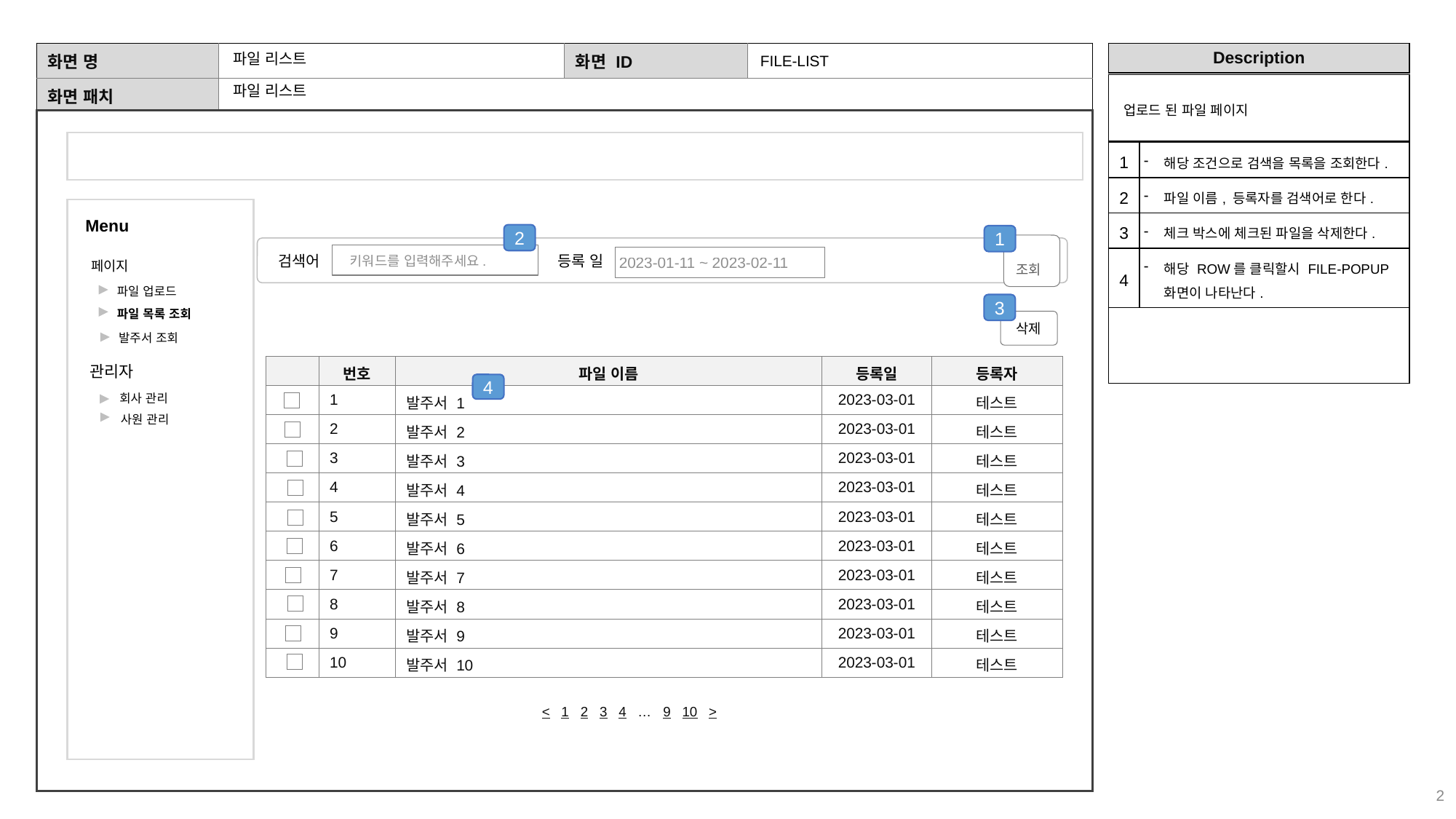

FILE-LIST
파일 리스트
업로드 된 파일 페이지
파일 리스트

| 1 | 해당 조건으로 검색을 목록을 조회한다. |
| --- | --- |
| 2 | 파일 이름, 등록자를 검색어로 한다. |
| 3 | 체크 박스에 체크된 파일을 삭제한다. |
| 4 | 해당 ROW를 클릭할시 FILE-POPUP 화면이 나타난다. |
|  |  |

Menu
2
1

 조회
    키워드를 입력해주세요.
등록 일
검색어
 2023-01-11 ~ 2023-02-11

페이지
파일 업로드

파일 목록 조회

3
삭제
발주서 조회

관리자
|  | 번호 | 파일 이름 | 등록일 | 등록자 |
| --- | --- | --- | --- | --- |
|  | 1 | 발주서 1 | 2023-03-01 | 테스트 |
|  | 2 | 발주서 2 | 2023-03-01 | 테스트 |
|  | 3 | 발주서 3 | 2023-03-01 | 테스트 |
|  | 4 | 발주서 4 | 2023-03-01 | 테스트 |
|  | 5 | 발주서 5 | 2023-03-01 | 테스트 |
|  | 6 | 발주서 6 | 2023-03-01 | 테스트 |
|  | 7 | 발주서 7 | 2023-03-01 | 테스트 |
|  | 8 | 발주서 8 | 2023-03-01 | 테스트 |
|  | 9 | 발주서 9 | 2023-03-01 | 테스트 |
|  | 10 | 발주서 10 | 2023-03-01 | 테스트 |
4
회사 관리

사원 관리

<   1   2   3   4   …   9   10   >
2